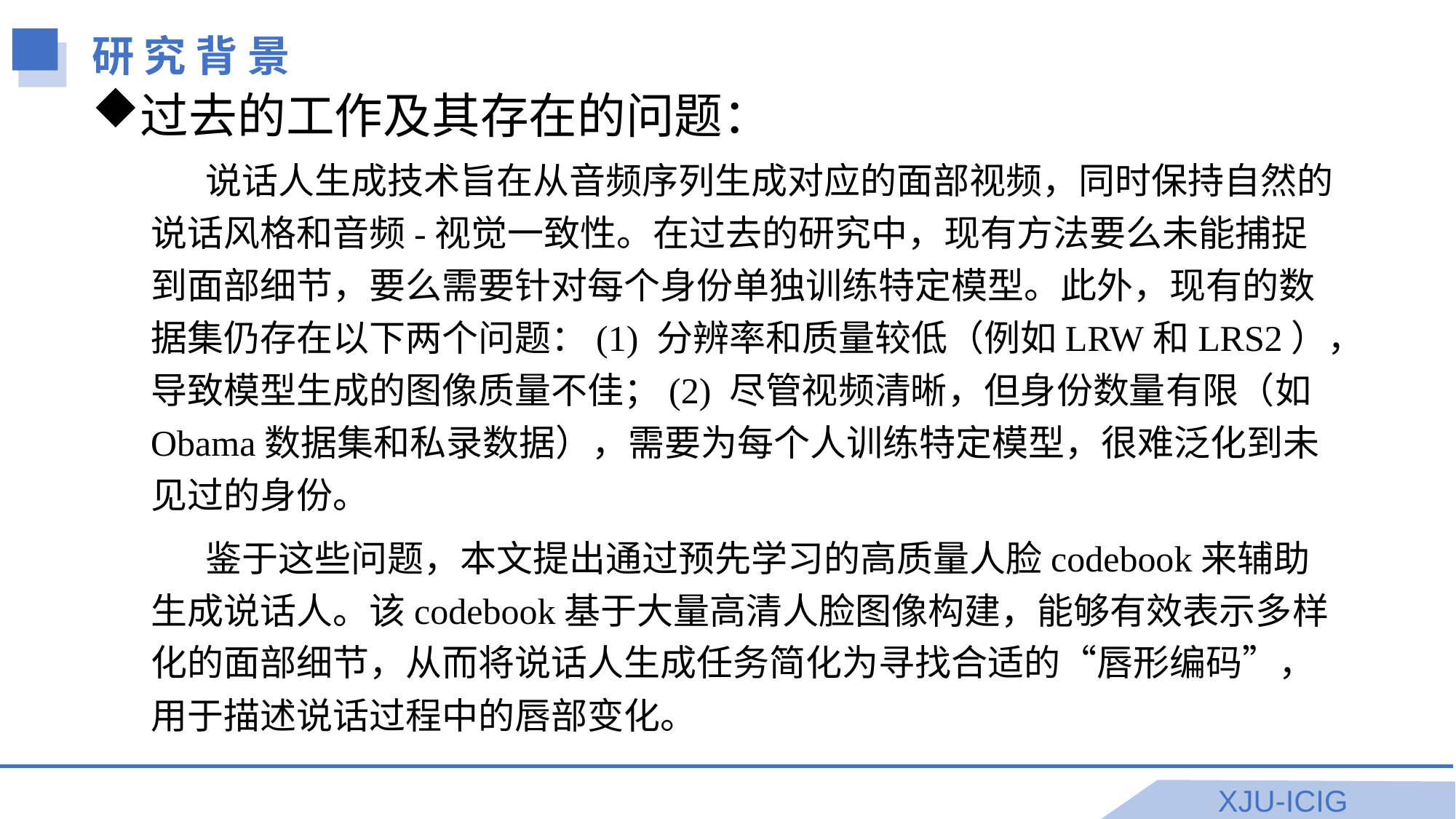

研 究 背 景

过去的工作及其存在的问题：
说话人生成技术旨在从音频序列生成对应的面部视频，同时保持自然的说话风格和音频-视觉一致性。在过去的研究中，现有方法要么未能捕捉到面部细节，要么需要针对每个身份单独训练特定模型。此外，现有的数据集仍存在以下两个问题：(1) 分辨率和质量较低（例如LRW和LRS2），导致模型生成的图像质量不佳；(2) 尽管视频清晰，但身份数量有限（如Obama数据集和私录数据），需要为每个人训练特定模型，很难泛化到未见过的身份。
鉴于这些问题，本文提出通过预先学习的高质量人脸codebook来辅助生成说话人。该codebook基于大量高清人脸图像构建，能够有效表示多样化的面部细节，从而将说话人生成任务简化为寻找合适的“唇形编码”，用于描述说话过程中的唇部变化。
XJU-ICIG